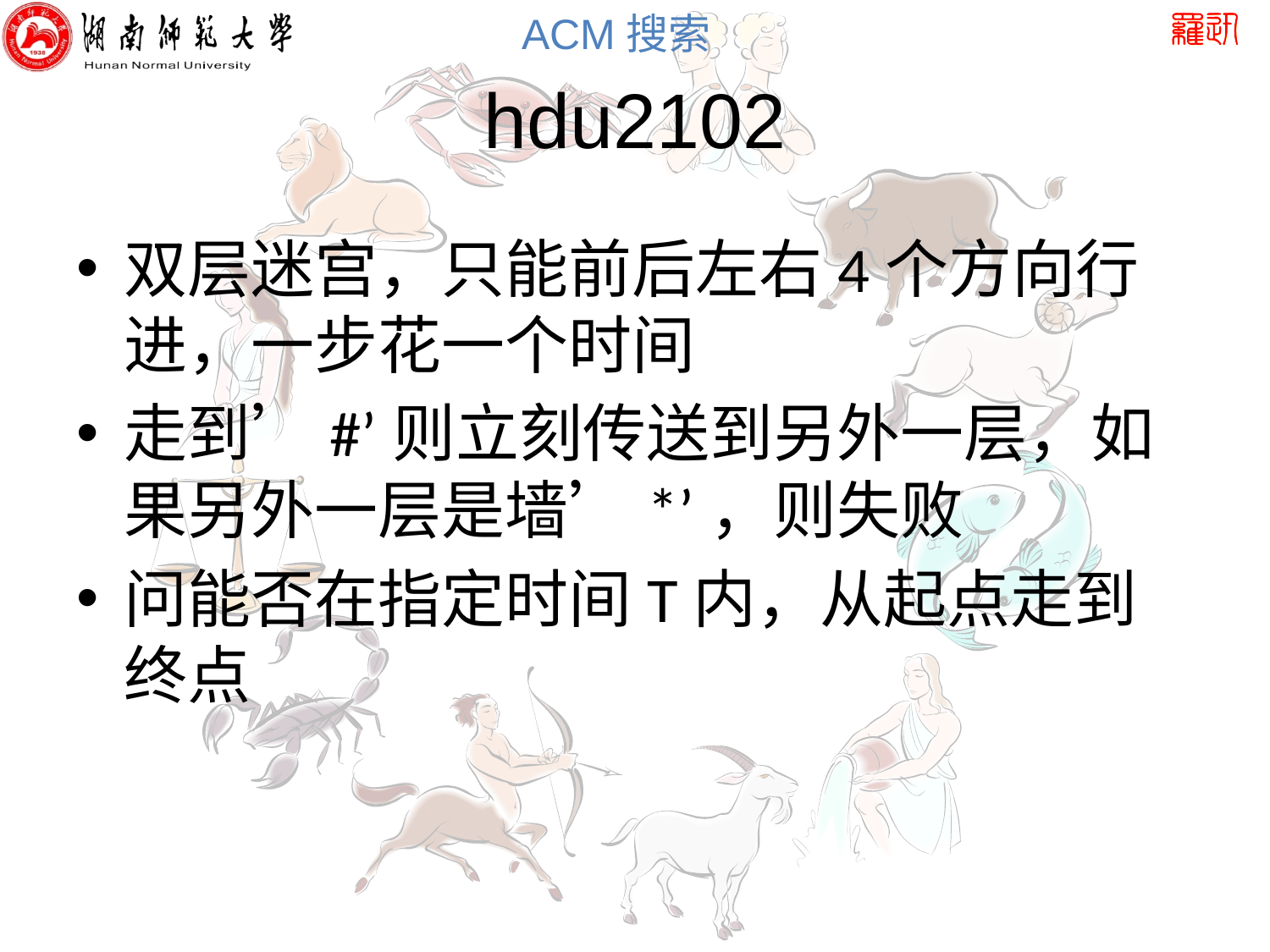

# hdu2102
双层迷宫，只能前后左右4个方向行进，一步花一个时间
走到’#’则立刻传送到另外一层，如果另外一层是墙’*’，则失败
问能否在指定时间T内，从起点走到终点